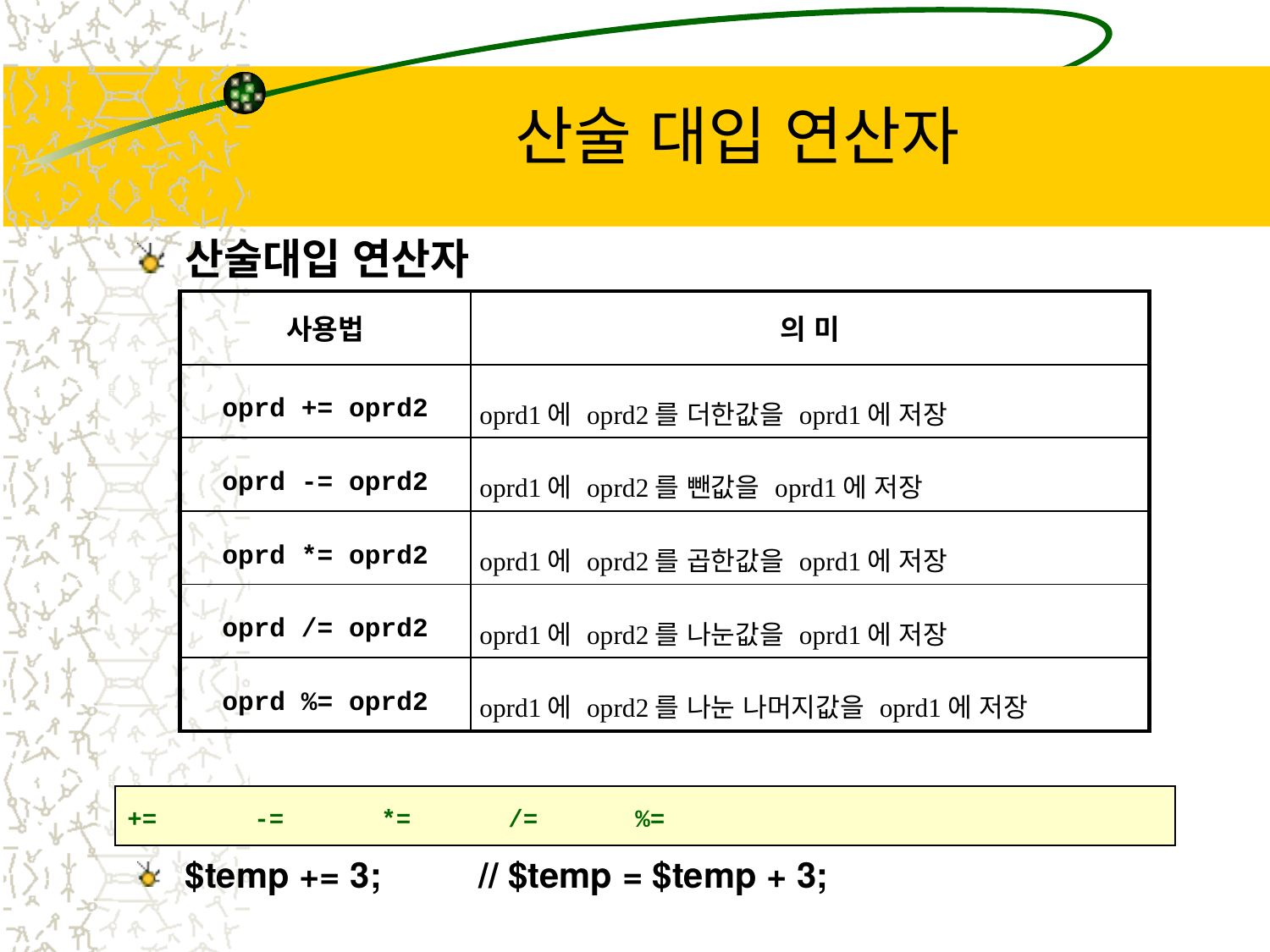

# 산술 대입 연산자
산술대입 연산자

$temp += 3;          // $temp = $temp + 3;
| 사용법 | 의 미 |
| --- | --- |
| oprd += oprd2 | oprd1에 oprd2를 더한값을 oprd1에 저장 |
| oprd -= oprd2 | oprd1에 oprd2를 뺀값을 oprd1에 저장 |
| oprd \*= oprd2 | oprd1에 oprd2를 곱한값을 oprd1에 저장 |
| oprd /= oprd2 | oprd1에 oprd2를 나눈값을 oprd1에 저장 |
| oprd %= oprd2 | oprd1에 oprd2를 나눈 나머지값을 oprd1에 저장 |
+=	-=	*=	/=	%=